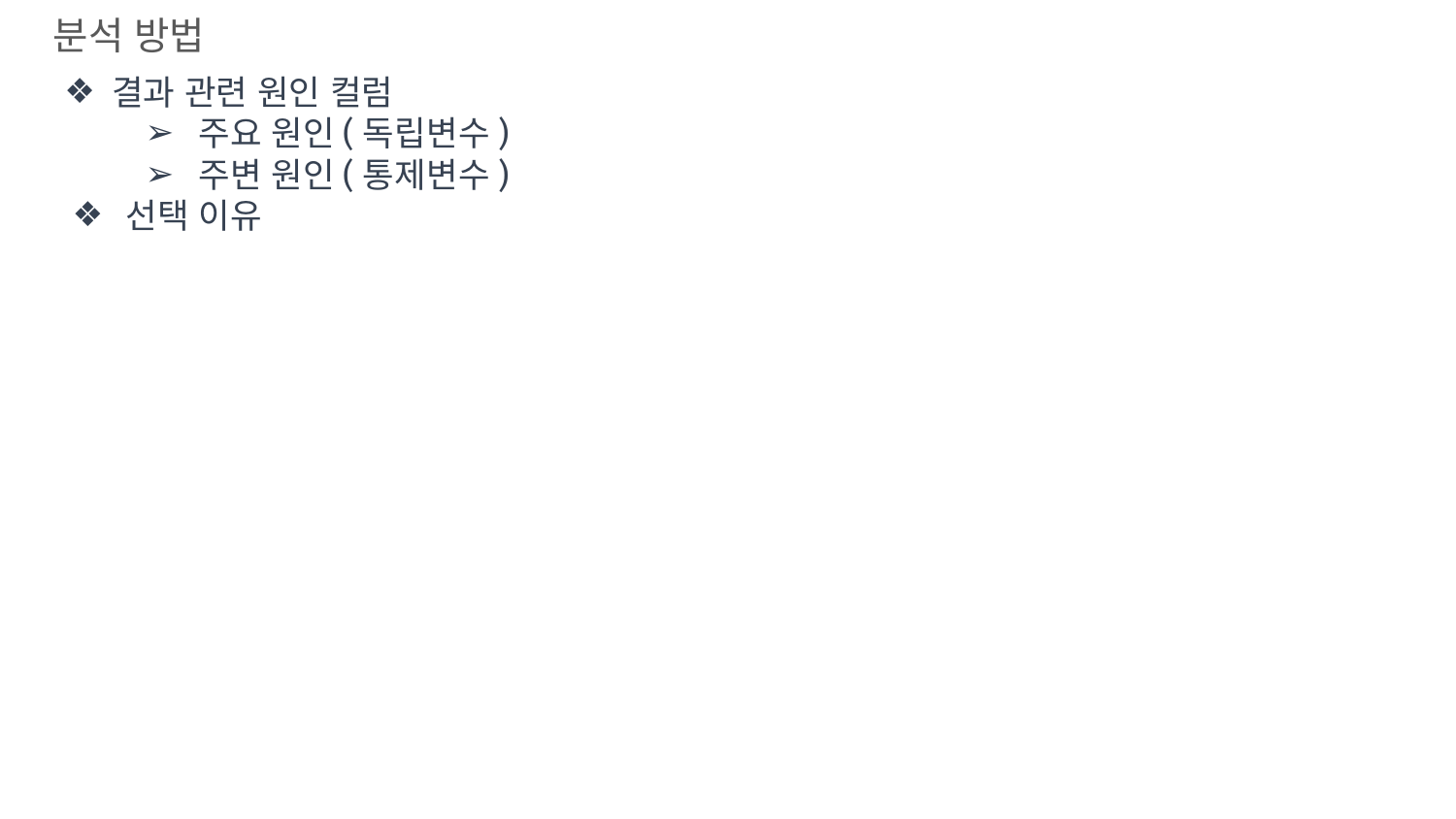

분석 방법
결과 관련 원인 컬럼
주요 원인(독립변수)
주변 원인(통제변수)
선택 이유